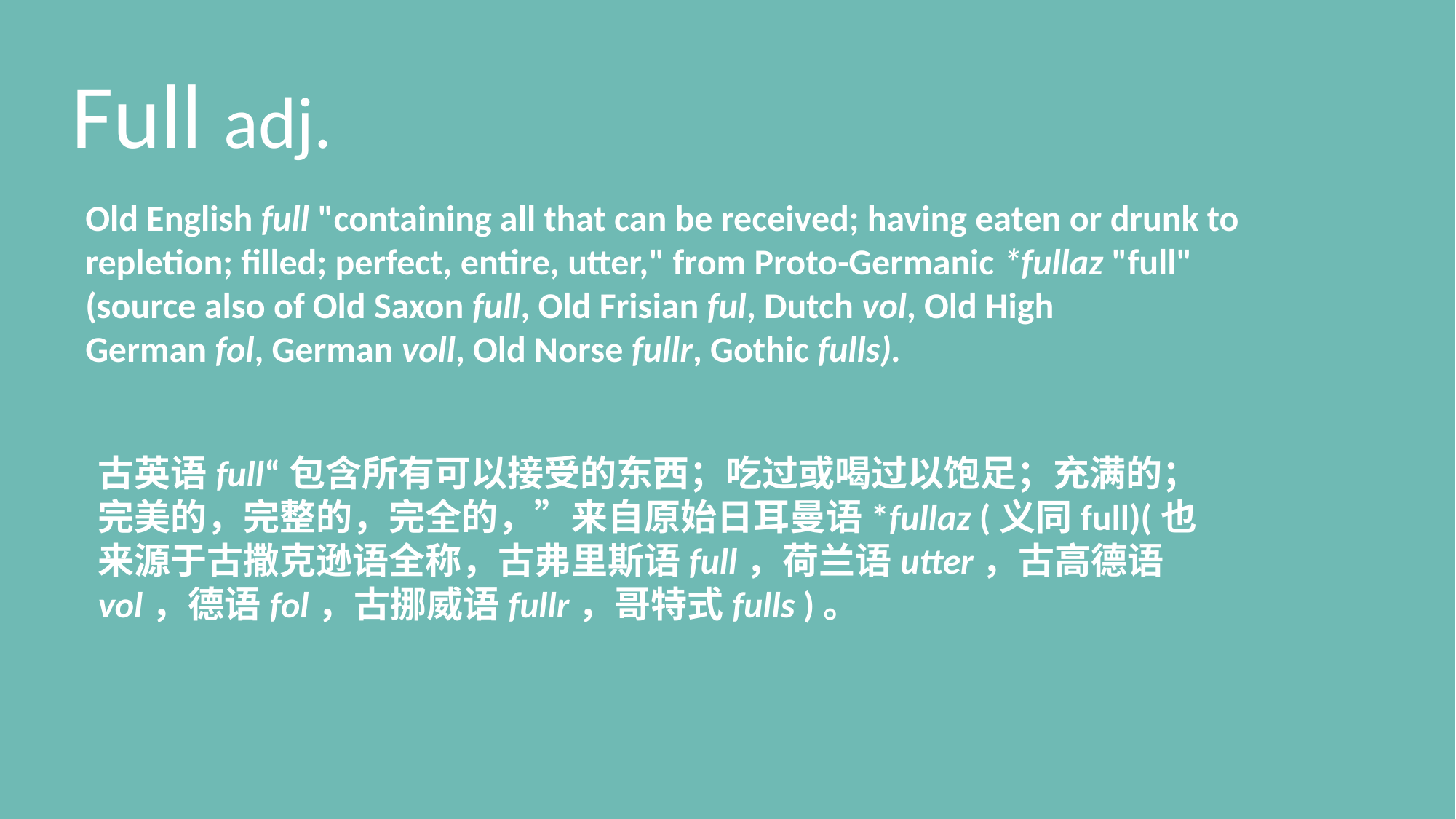

Full adj.
Old English full "containing all that can be received; having eaten or drunk to repletion; filled; perfect, entire, utter," from Proto-Germanic *fullaz "full" (source also of Old Saxon full, Old Frisian ful, Dutch vol, Old High German fol, German voll, Old Norse fullr, Gothic fulls).
古英语full“包含所有可以接受的东西；吃过或喝过以饱足；充满的；完美的，完整的，完全的，”来自原始日耳曼语*fullaz (义同full)(也来源于古撒克逊语全称，古弗里斯语full，荷兰语utter，古高德语vol，德语fol，古挪威语fullr，哥特式fulls )。